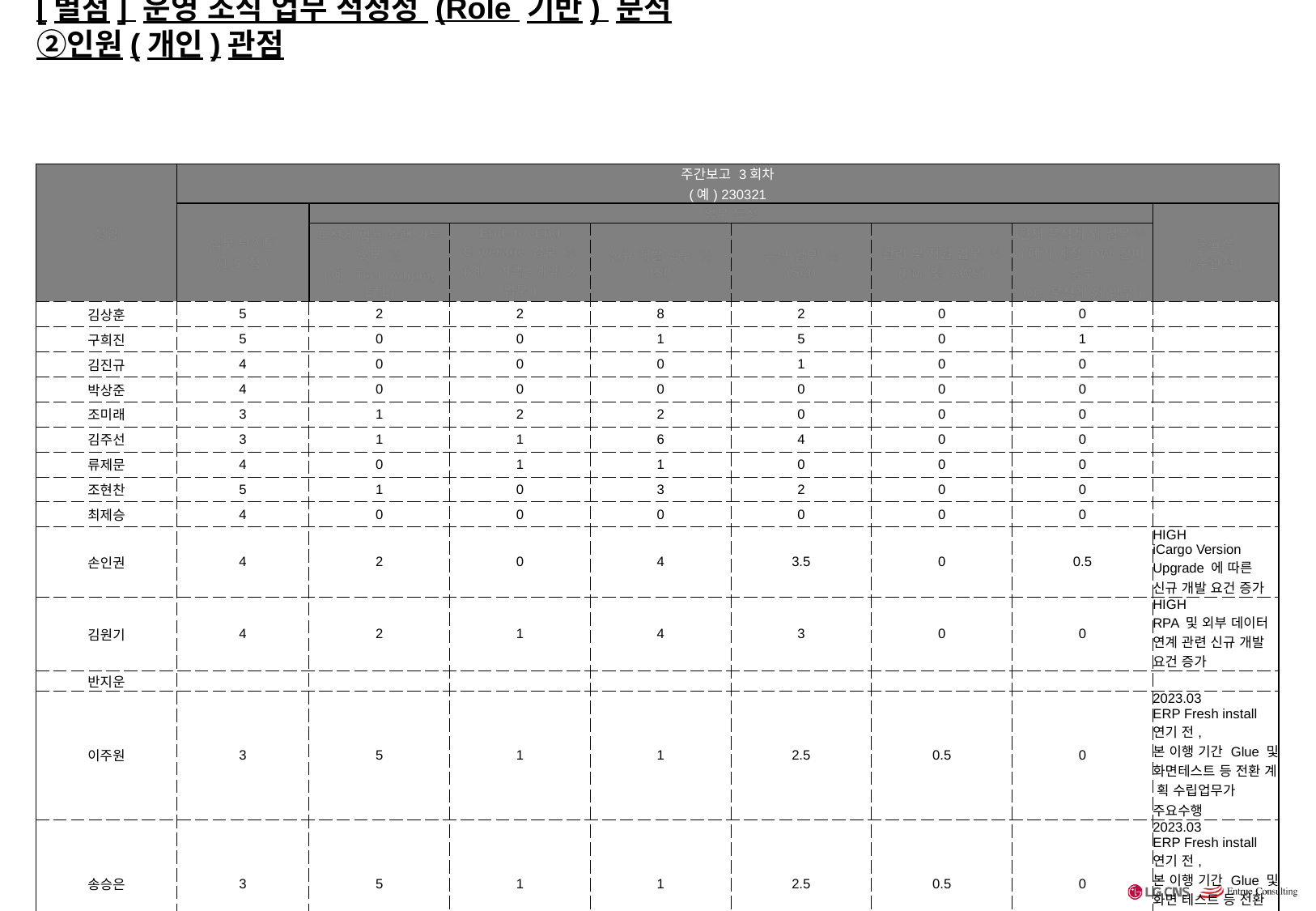

# [별첨] 운영 조직 업무 적정성 (Role 기반) 분석 ②인원(개인)관점
| 성함 | 주간보고 3회차 (예) 230321 |  |  |  |  |  |  |  |
| --- | --- | --- | --- | --- | --- | --- | --- | --- |
|  | 업무 난이도 (1-5 점) | 업무 특성 |  |  |  |  |  | 중요성 (주관적) |
|  |  | 분석계 범용 수행 가능 업무 % (예. Tech Admin, ETL) | End- to -End Coverage 업무 % (예. 여객-예약 X 업무) | 신규 개발 업무 % (SI) | 운영 업무 % (SM) | 관리 및 지원 업무 % (PM 및 AWS) | 현재 분석계 외 업무% (폐기 예정 DW 잔여 업무 OR 분석계 外 업무) |  |
| 김상훈 | 5 | 2 | 2 | 8 | 2 | 0 | 0 |  |
| 구희진 | 5 | 0 | 0 | 1 | 5 | 0 | 1 |  |
| 김진규 | 4 | 0 | 0 | 0 | 1 | 0 | 0 |  |
| 박상준 | 4 | 0 | 0 | 0 | 0 | 0 | 0 |  |
| 조미래 | 3 | 1 | 2 | 2 | 0 | 0 | 0 |  |
| 김주선 | 3 | 1 | 1 | 6 | 4 | 0 | 0 |  |
| 류제문 | 4 | 0 | 1 | 1 | 0 | 0 | 0 |  |
| 조현찬 | 5 | 1 | 0 | 3 | 2 | 0 | 0 |  |
| 최제승 | 4 | 0 | 0 | 0 | 0 | 0 | 0 |  |
| 손인권 | 4 | 2 | 0 | 4 | 3.5 | 0 | 0.5 | HIGH iCargo Version Upgrade 에 따른 신규 개발 요건 증가 |
| 김원기 | 4 | 2 | 1 | 4 | 3 | 0 | 0 | HIGH RPA 및 외부 데이터 연계 관련 신규 개발 요건 증가 |
| 반지운 |  |  |  |  |  |  |  |  |
| 이주원 | 3 | 5 | 1 | 1 | 2.5 | 0.5 | 0 | 2023.03 ERP Fresh install 연기 전, 본 이행 기간 Glue 및 화면테스트 등 전환 계 획 수립업무가 주요수행 |
| 송승은 | 3 | 5 | 1 | 1 | 2.5 | 0.5 | 0 | 2023.03 ERP Fresh install 연기 전, 본 이행 기간 Glue 및 화면 테스트 등 전환 계획 수립 업무가 주요수행 |